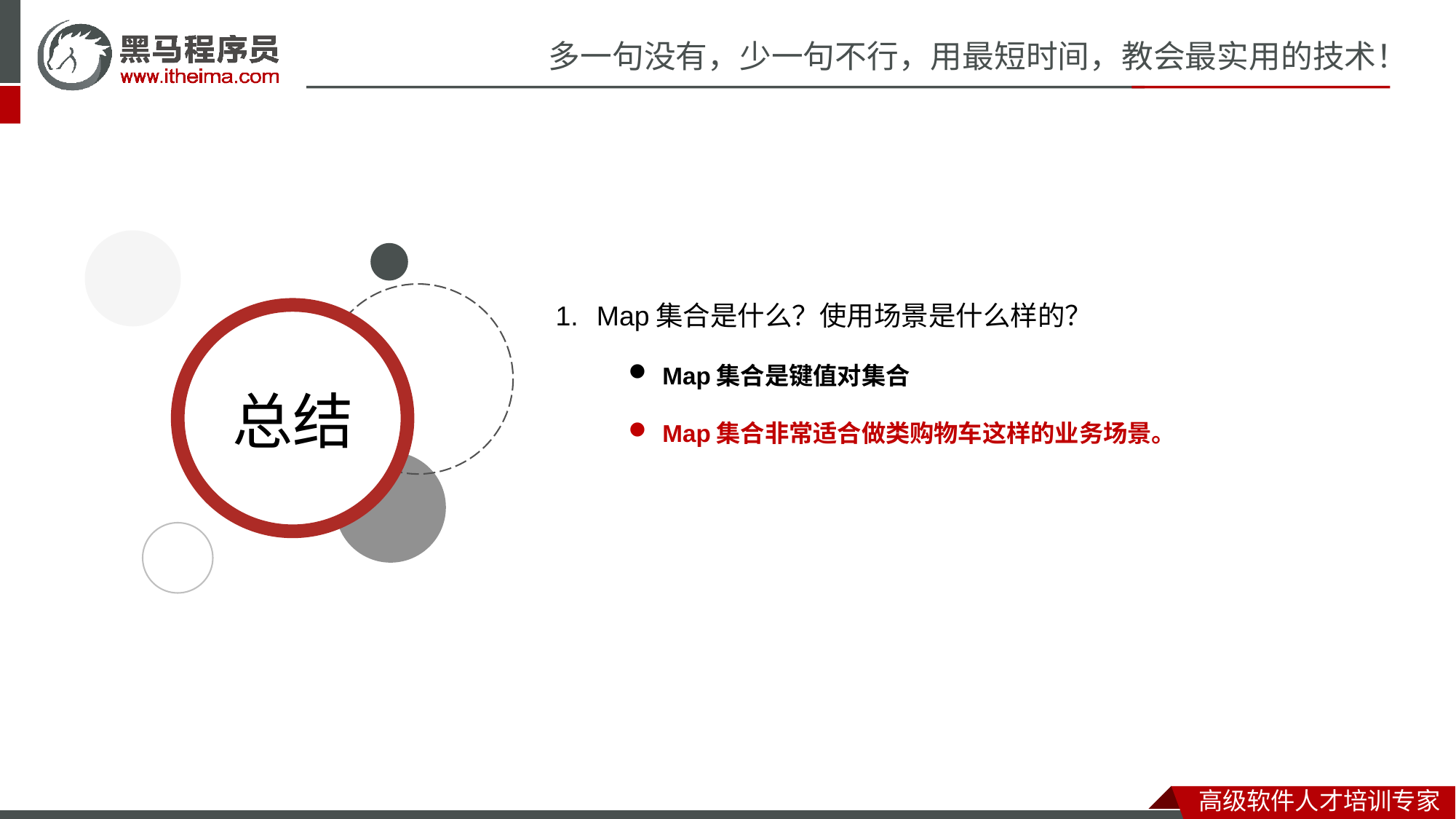

Map集合是什么？使用场景是什么样的？
Map集合是键值对集合
Map集合非常适合做类购物车这样的业务场景。